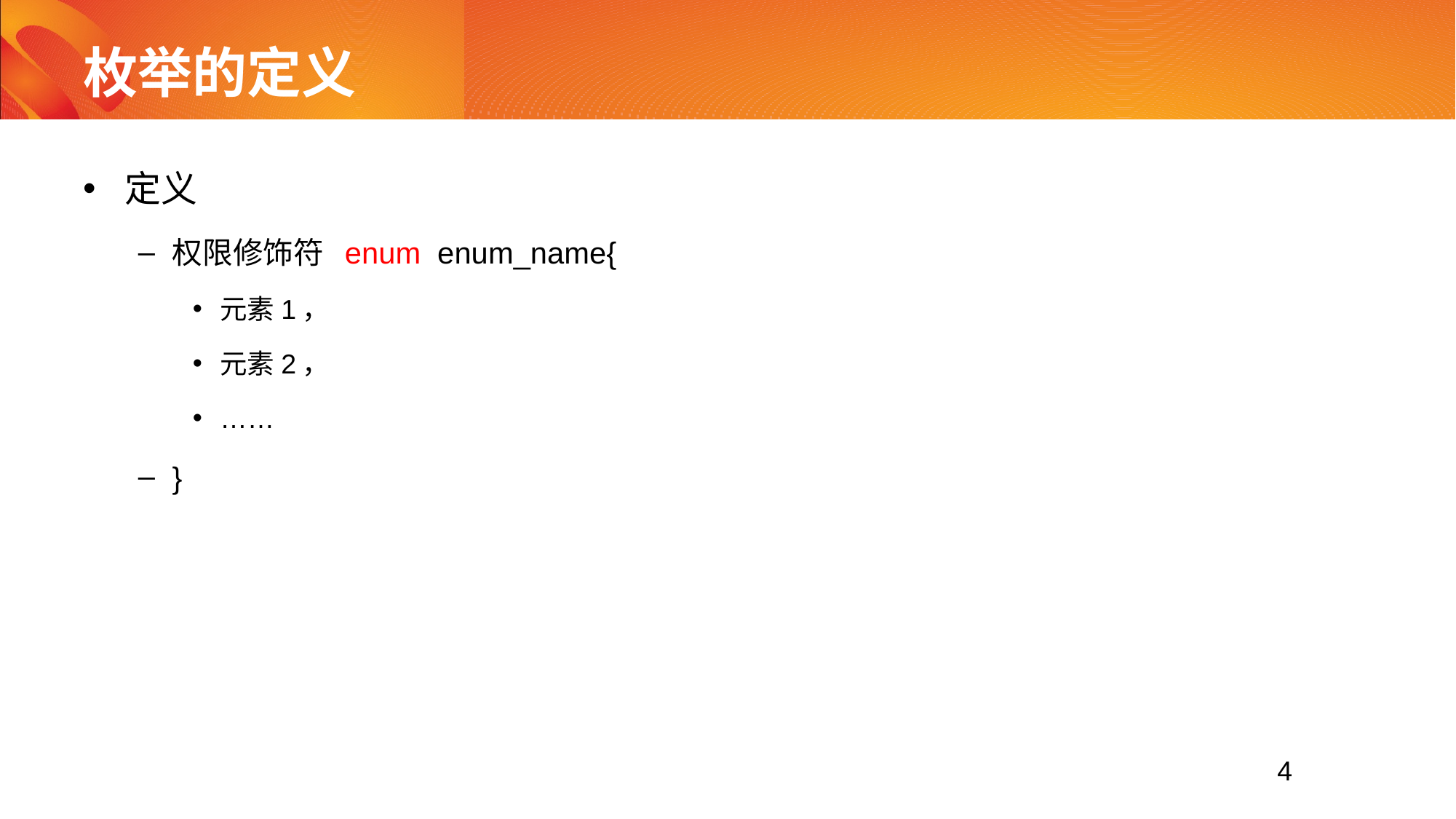

# 枚举的定义
定义
权限修饰符  enum  enum_name{
元素1，
元素2，
……
}